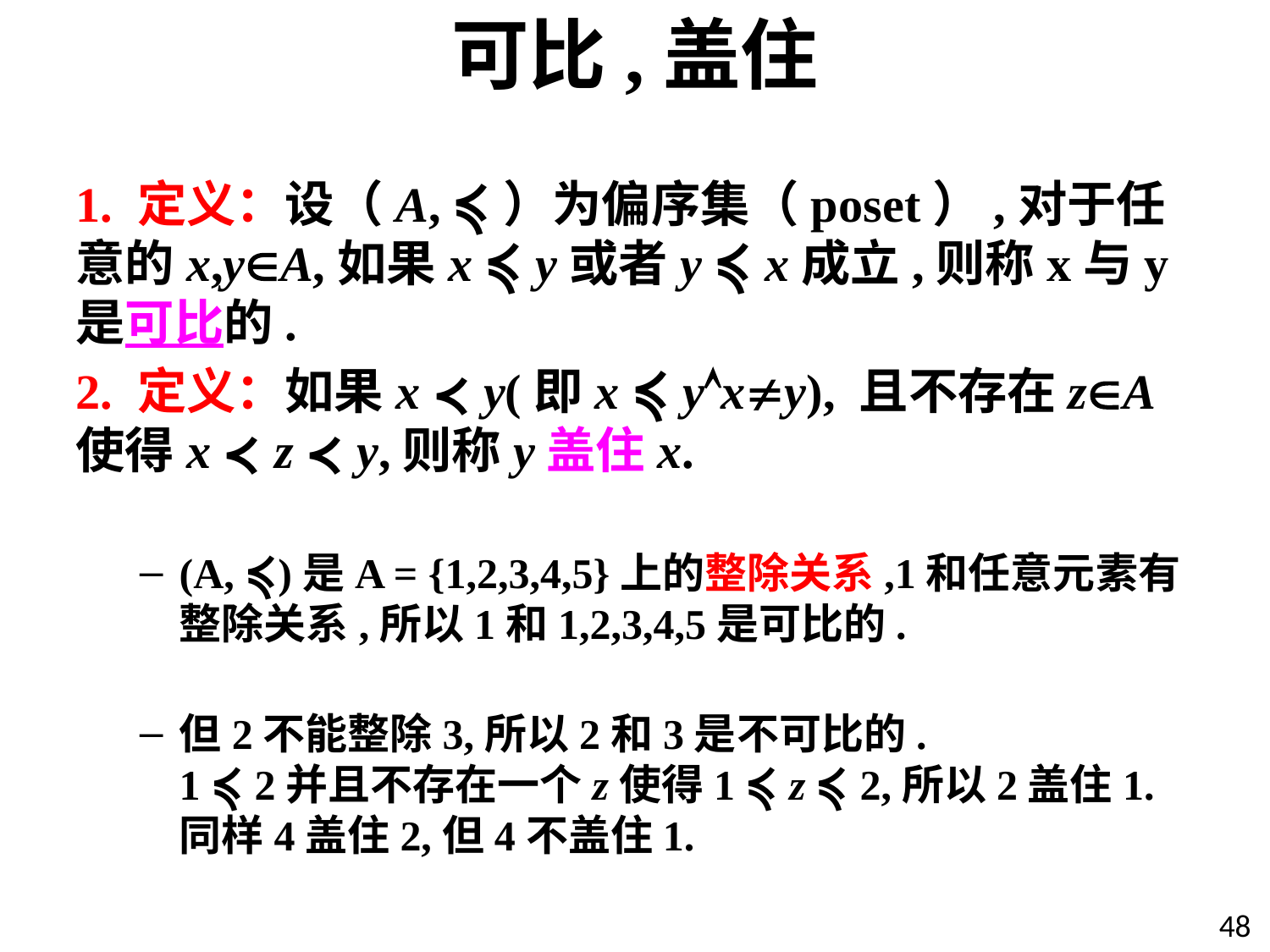

# 可比,盖住
1. 定义：设（A, ≼）为偏序集（poset）,对于任意的x,y∈A,如果x ≼ y或者y ≼ x成立,则称x与y是可比的.
2. 定义：如果x ≺ y(即x ≼ y∧x≠y), 且不存在z∈A使得x ≺ z ≺ y,则称y盖住x.
(A, ≼)是A = {1,2,3,4,5}上的整除关系,1和任意元素有整除关系,所以1和1,2,3,4,5是可比的.
但2不能整除3,所以2和3是不可比的.
1 ≼ 2并且不存在一个z使得1 ≼ z ≼ 2,所以2盖住1.
同样4盖住2,但4不盖住1.